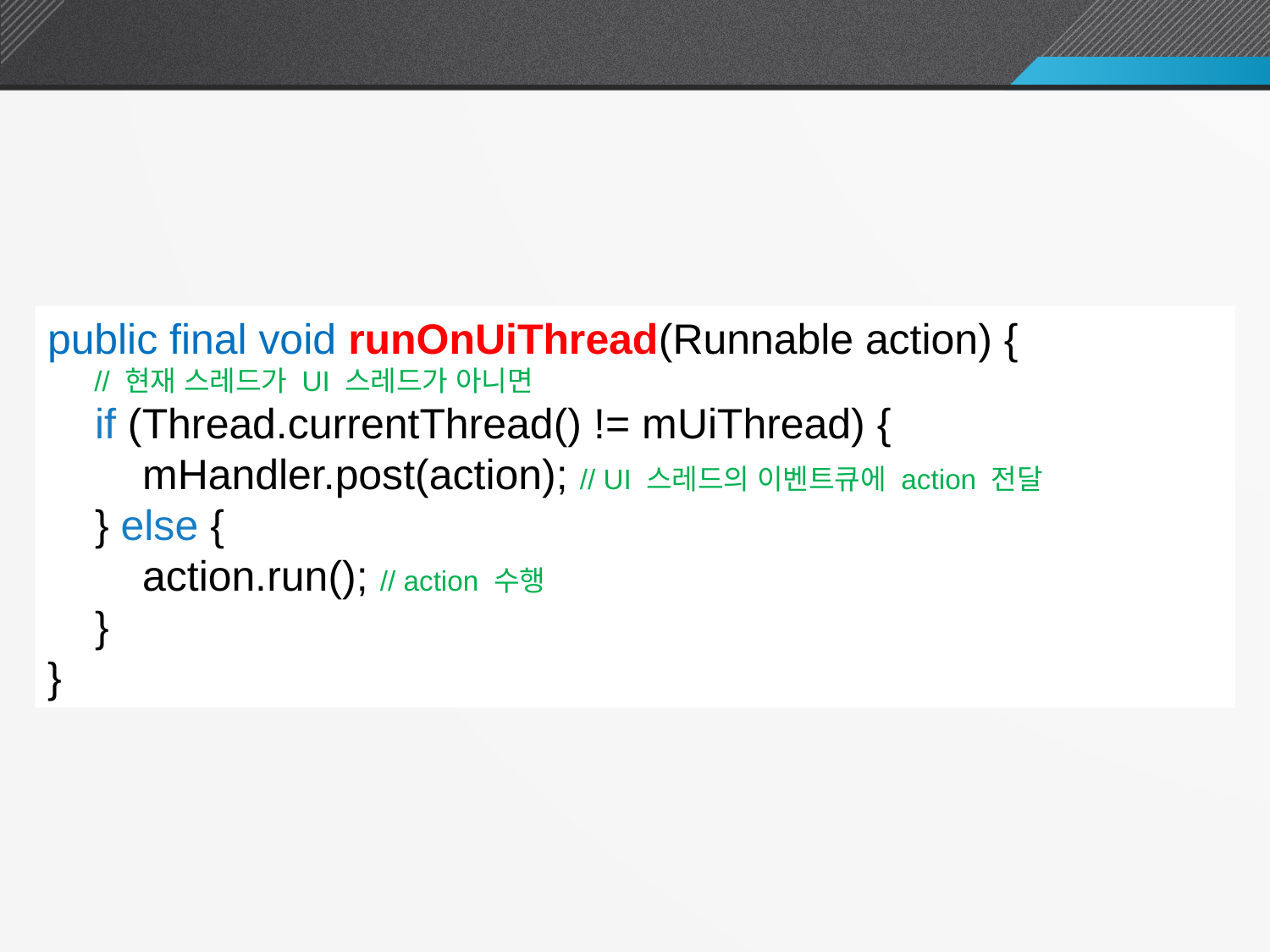

runOnUiThread() 메서드
public final void runOnUiThread(Runnable action) {
      // 현재 스레드가 UI 스레드가 아니면
    if (Thread.currentThread() != mUiThread) {
        mHandler.post(action); // UI 스레드의 이벤트큐에 action 전달
    } else {
        action.run(); // action 수행
    }
}